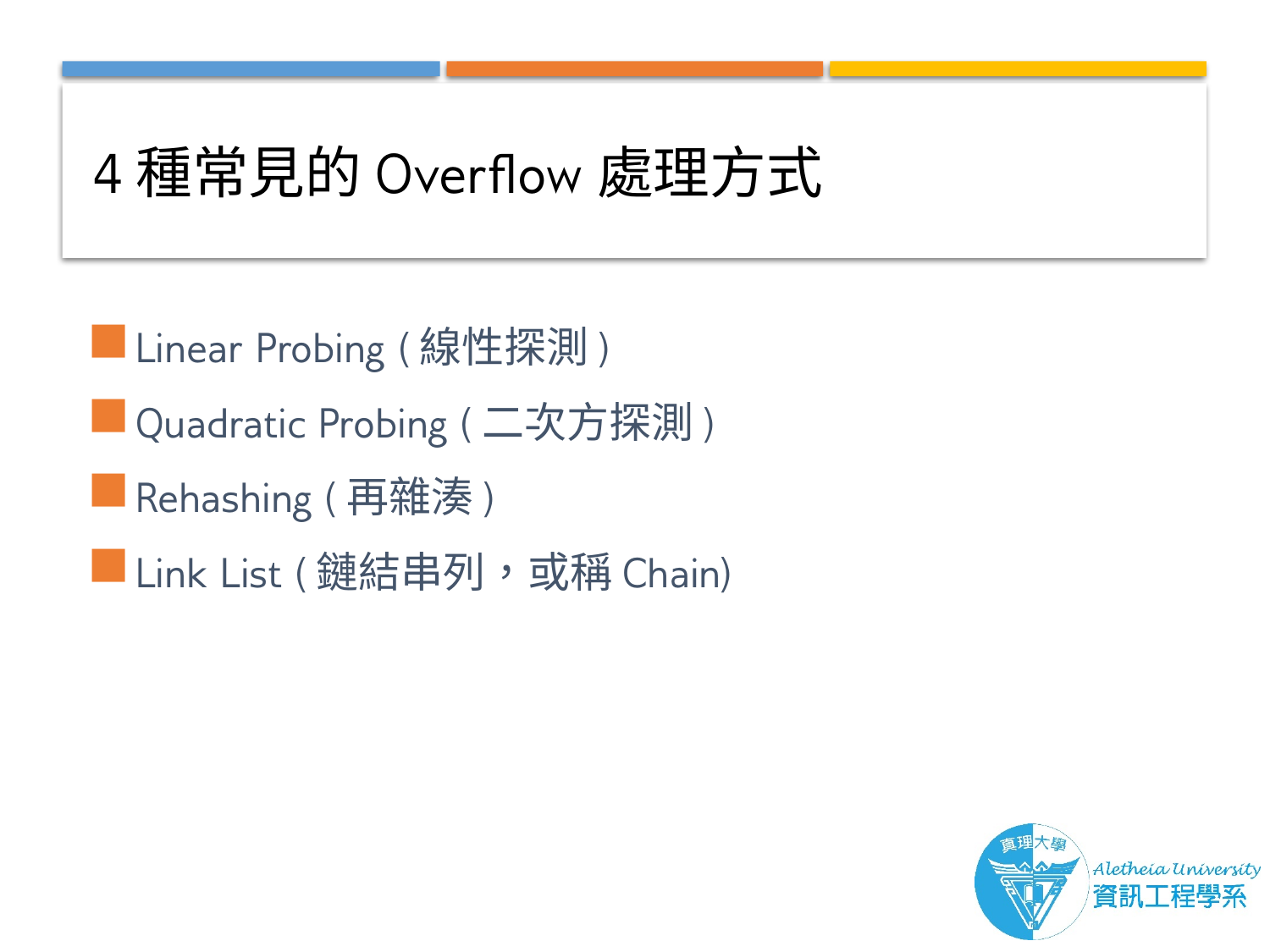

# 4種常見的Overflow處理方式
Linear Probing (線性探測)
Quadratic Probing (二次方探測)
Rehashing (再雜湊)
Link List (鏈結串列，或稱Chain)